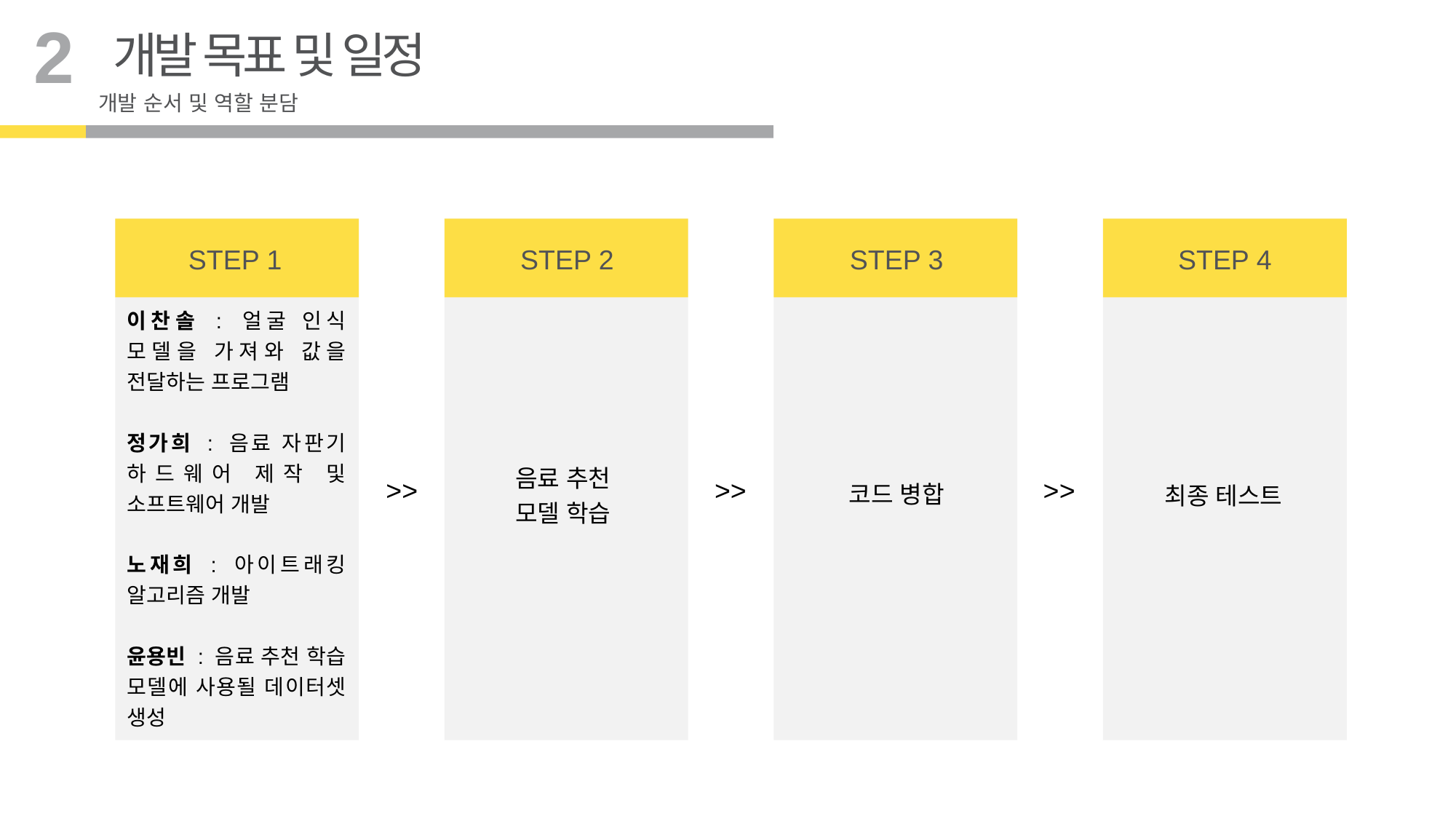

2
개발 목표 및 일정
개발 순서 및 역할 분담

STEP 1
STEP 2
STEP 3
STEP 4
이찬솔 : 얼굴 인식 모델을 가져와 값을 전달하는 프로그램

정가희 : 음료 자판기 하드웨어 제작 및 소프트웨어 개발

노재희 : 아이트래킹 알고리즘 개발

윤용빈 : 음료 추천 학습 모델에 사용될 데이터셋 생성
음료 추천
모델 학습
>>
>>
>>
코드 병합
최종 테스트